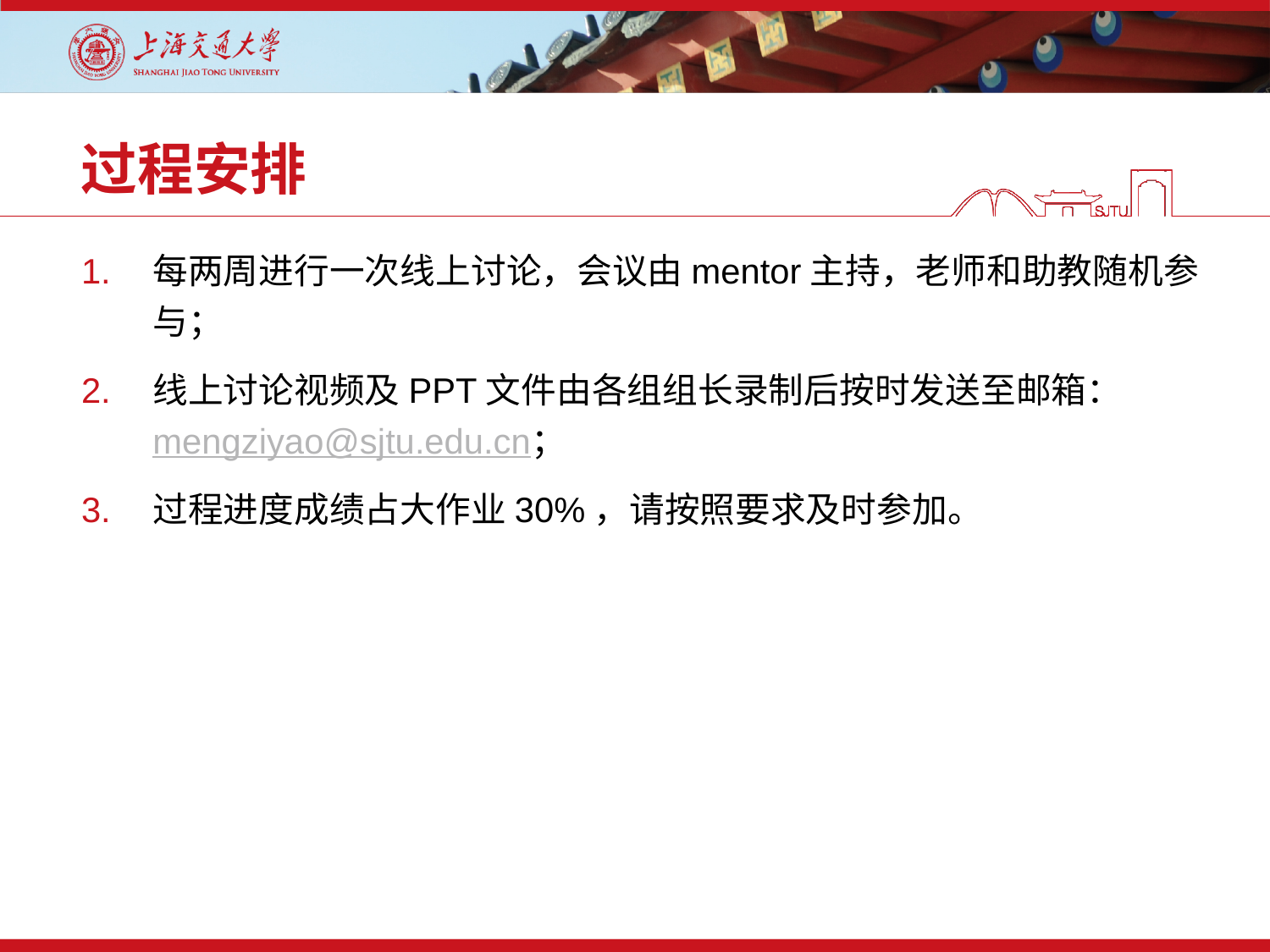

# 过程安排
每两周进行一次线上讨论，会议由mentor主持，老师和助教随机参与；
线上讨论视频及PPT文件由各组组长录制后按时发送至邮箱：mengziyao@sjtu.edu.cn；
过程进度成绩占大作业30%，请按照要求及时参加。